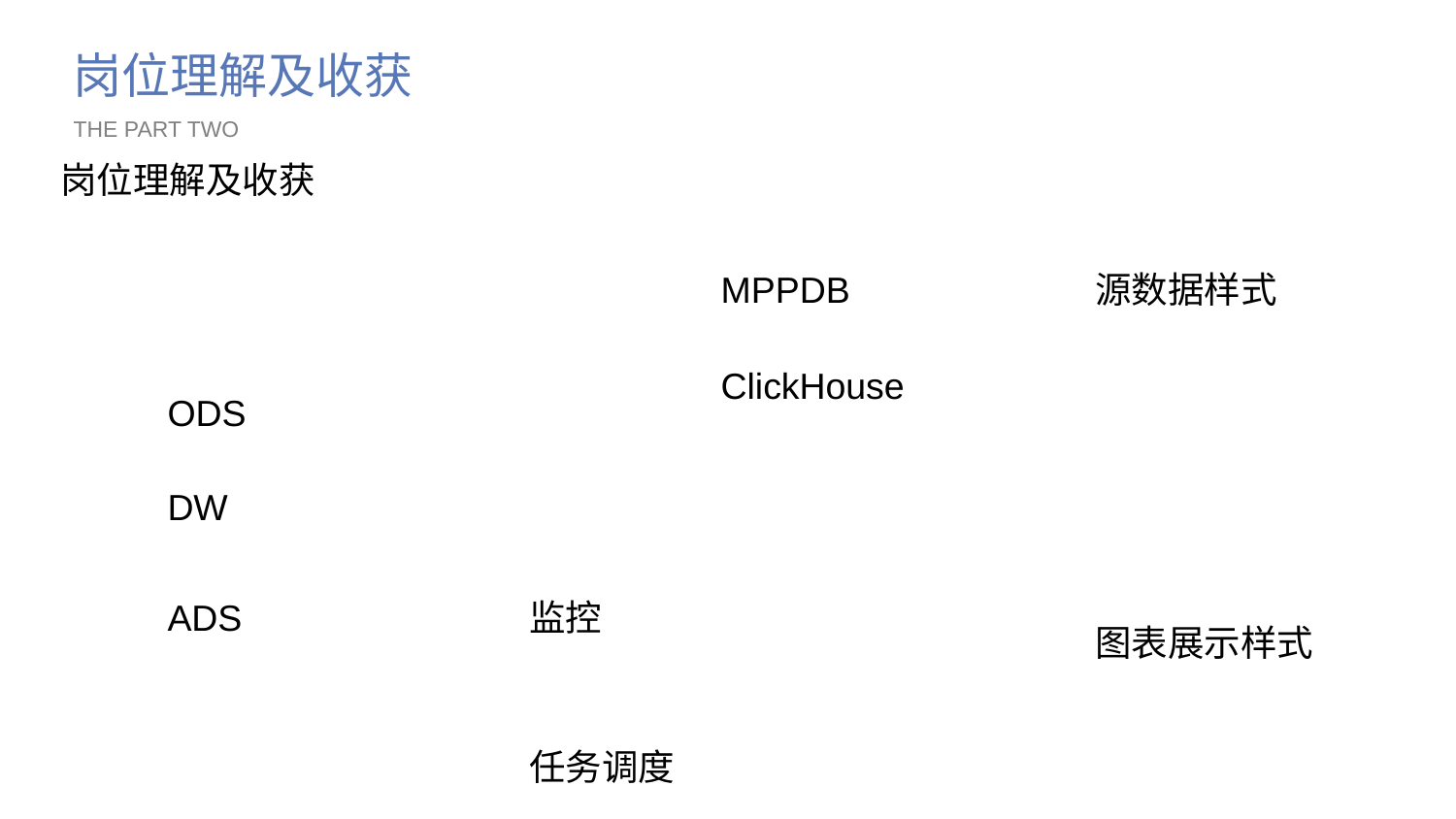

岗位理解及收获
THE PART TWO
岗位理解及收获
MPPDB
源数据样式
ClickHouse
ODS
DW
ADS
监控
图表展示样式
任务调度